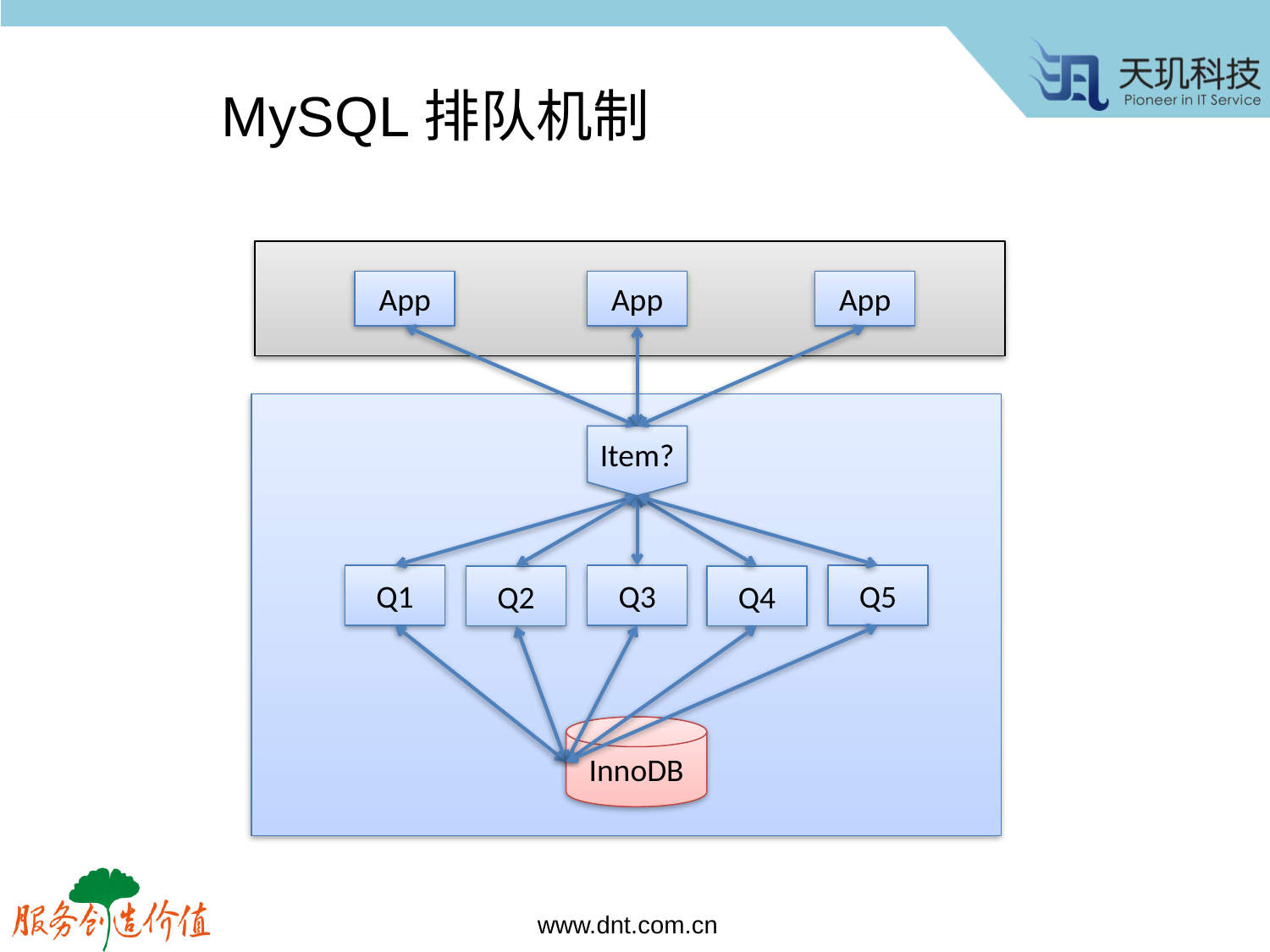

# MySQL排队机制

App
App
App

Item?
Q1
Q3
Q5
Q2
Q4
InnoDB